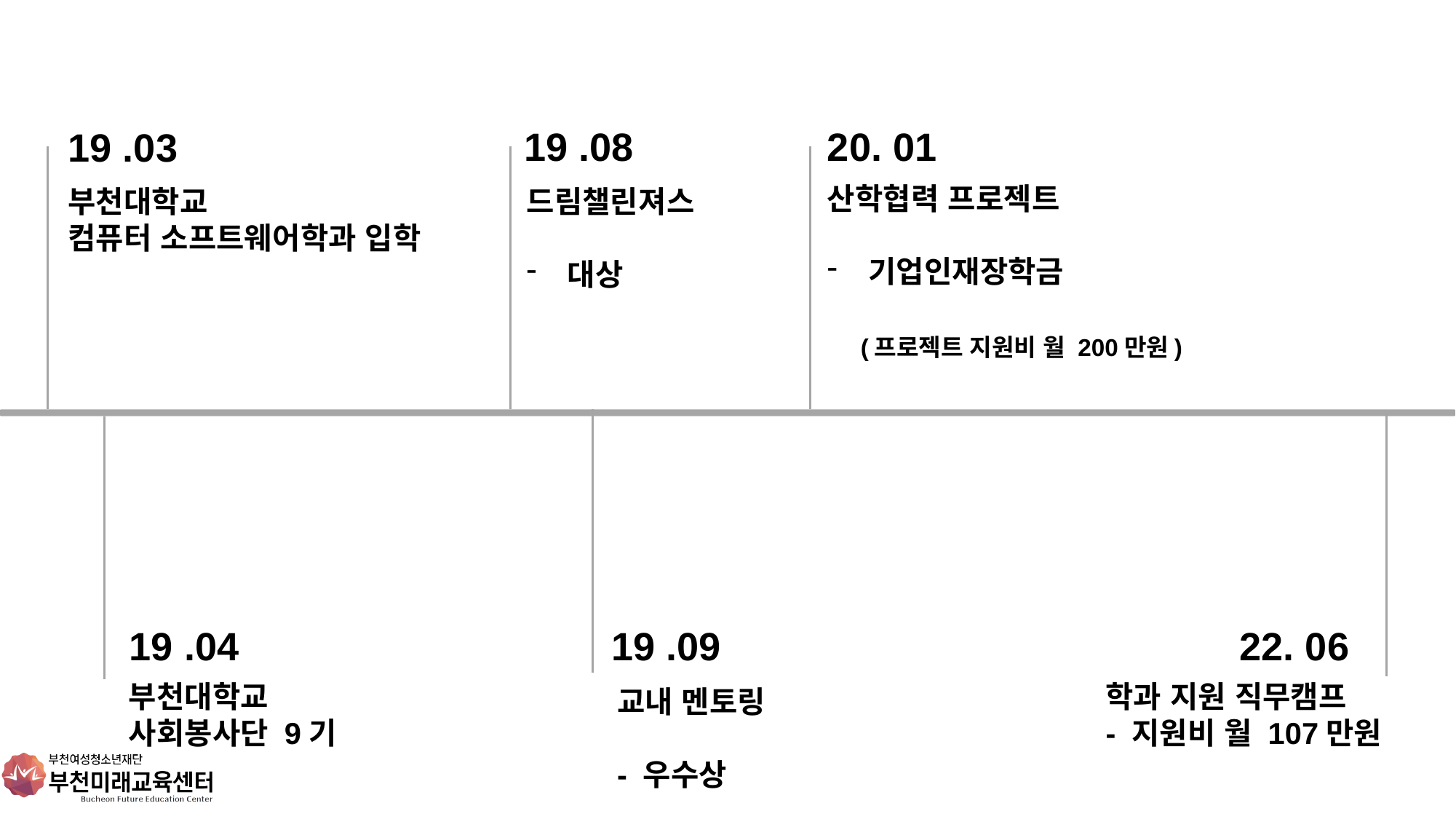

19 .08
드림챌린져스
대상
20. 01
산학협력 프로젝트
기업인재장학금
    (프로젝트 지원비 월 200만원)
19 .03
부천대학교
컴퓨터 소프트웨어학과 입학

22. 06
학과 지원 직무캠프
- 지원비 월 107만원
19 .04
부천대학교
사회봉사단 9기
19 .09
교내 멘토링
- 우수상